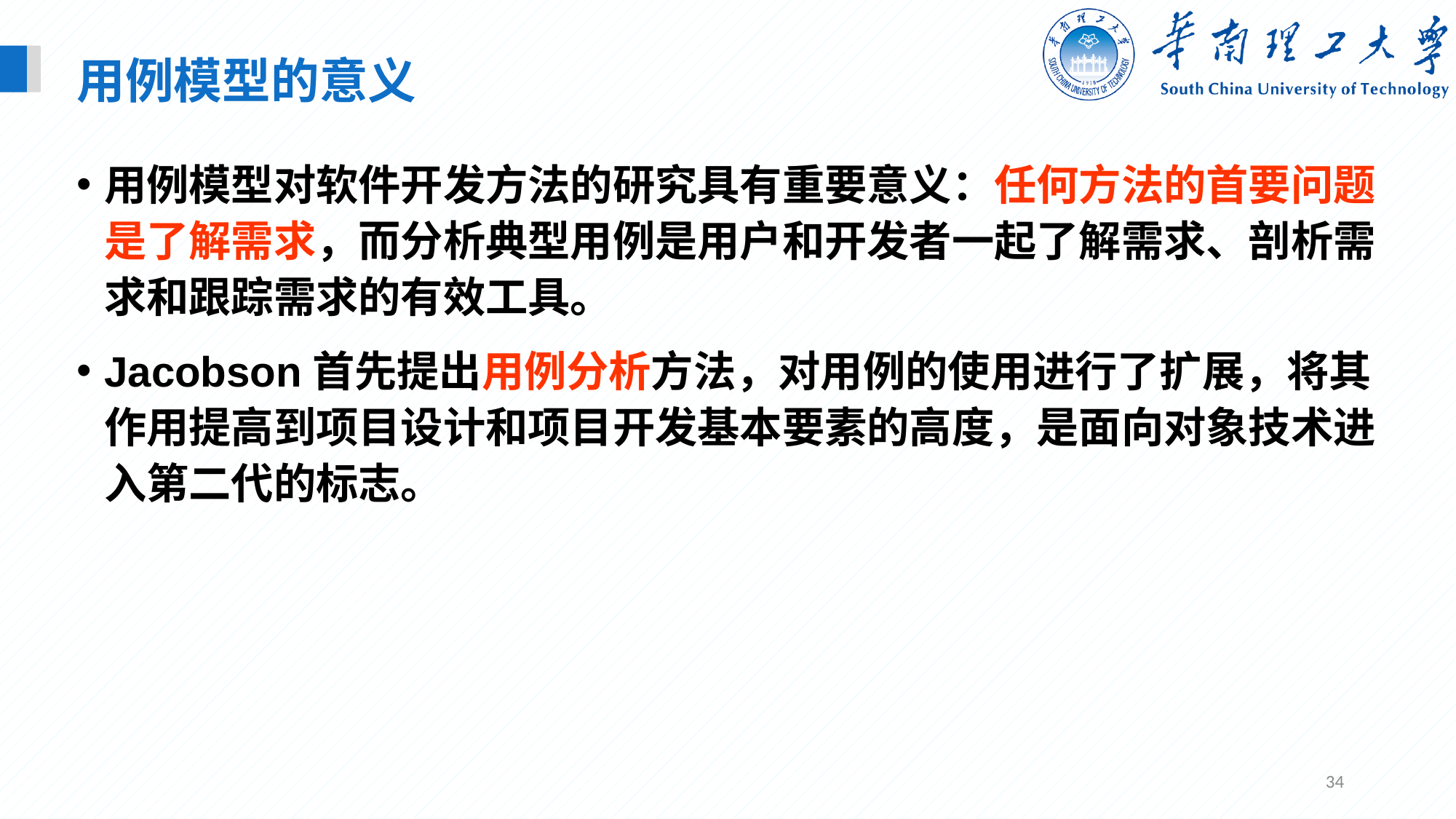

用例模型的意义
用例模型对软件开发方法的研究具有重要意义：任何方法的首要问题是了解需求，而分析典型用例是用户和开发者一起了解需求、剖析需求和跟踪需求的有效工具。
Jacobson首先提出用例分析方法，对用例的使用进行了扩展，将其作用提高到项目设计和项目开发基本要素的高度，是面向对象技术进入第二代的标志。
34